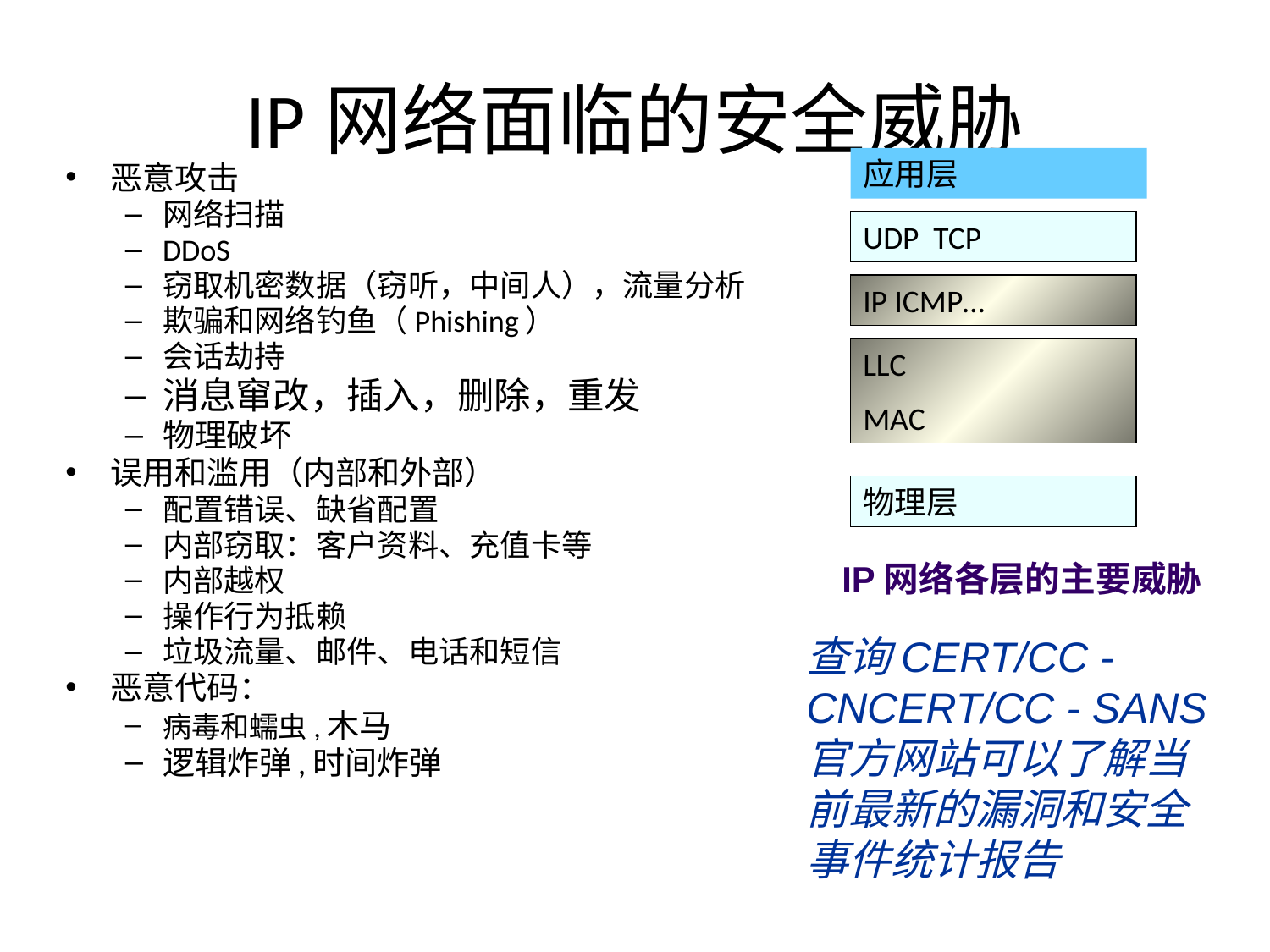

IP网络面临的安全威胁
应用层
恶意攻击
网络扫描
DDoS
窃取机密数据（窃听，中间人），流量分析
欺骗和网络钓鱼（Phishing）
会话劫持
消息窜改，插入，删除，重发
物理破坏
误用和滥用（内部和外部）
配置错误、缺省配置
内部窃取：客户资料、充值卡等
内部越权
操作行为抵赖
垃圾流量、邮件、电话和短信
恶意代码：
病毒和蠕虫,木马
逻辑炸弹,时间炸弹

UDP  TCP
IP ICMP…
LLC
MAC
物理层
IP网络各层的主要威胁
查询CERT/CC - CNCERT/CC - SANS官方网站可以了解当前最新的漏洞和安全事件统计报告